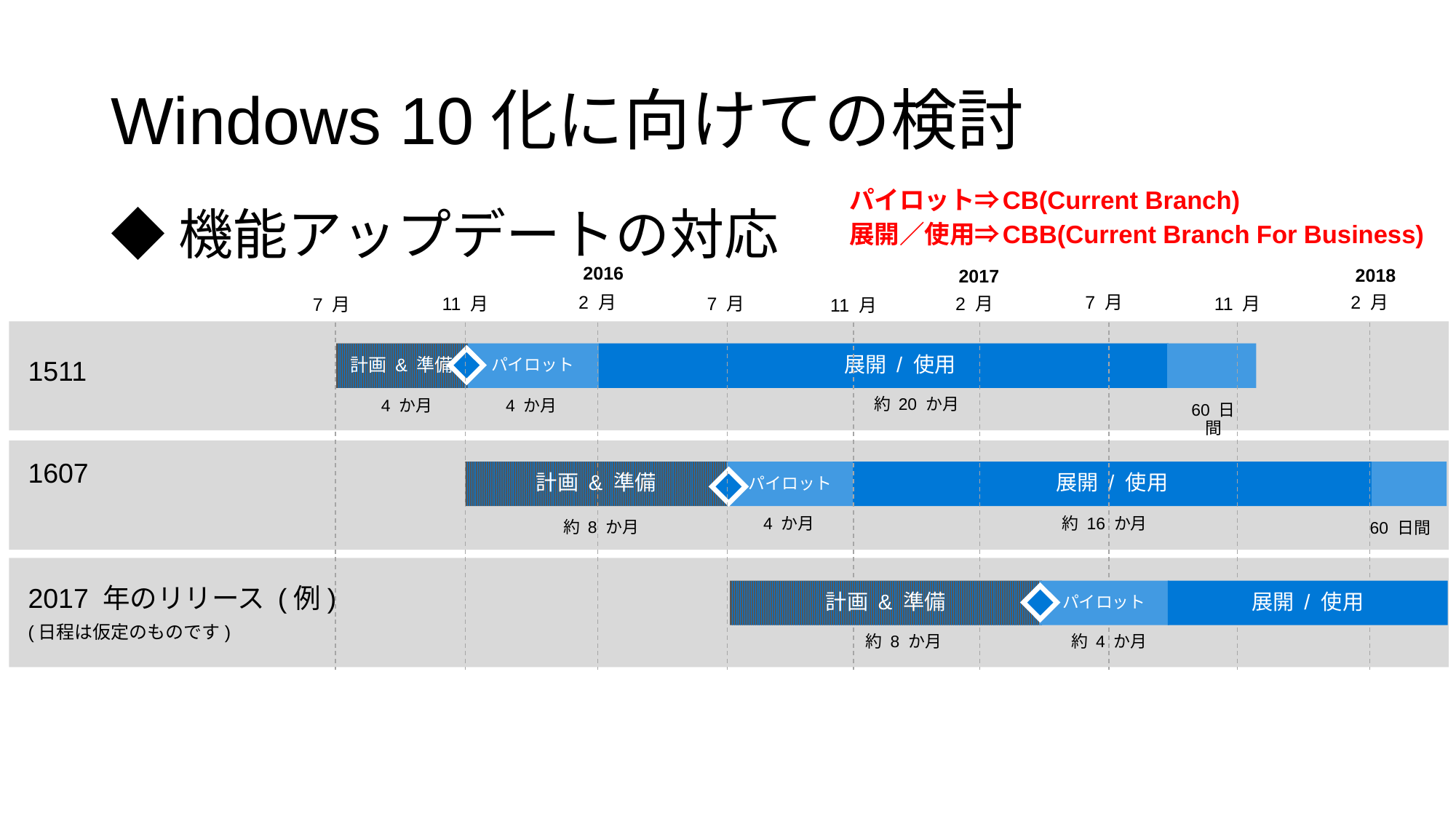

# Windows 10化に向けての検討
パイロット⇒CB(Current Branch)
展開／使用⇒CBB(Current Branch For Business)

◆機能アップデートの対応

2016
2018
2017
7 月
2 月
2 月
11 月
11 月
2 月
7 月
7 月
11 月

1511
計画 & 準備
パイロット
      展開 / 使用

約 20 か月
60 日間
4 か月
4 か月

1607
計画 & 準備
パイロット
展開 / 使用

4 か月
約 16 か月
約 8 か月
60 日間

2017 年のリリース (例)
(日程は仮定のものです)
計画 & 準備
パイロット
展開 / 使用

約 8 か月
約 4 か月